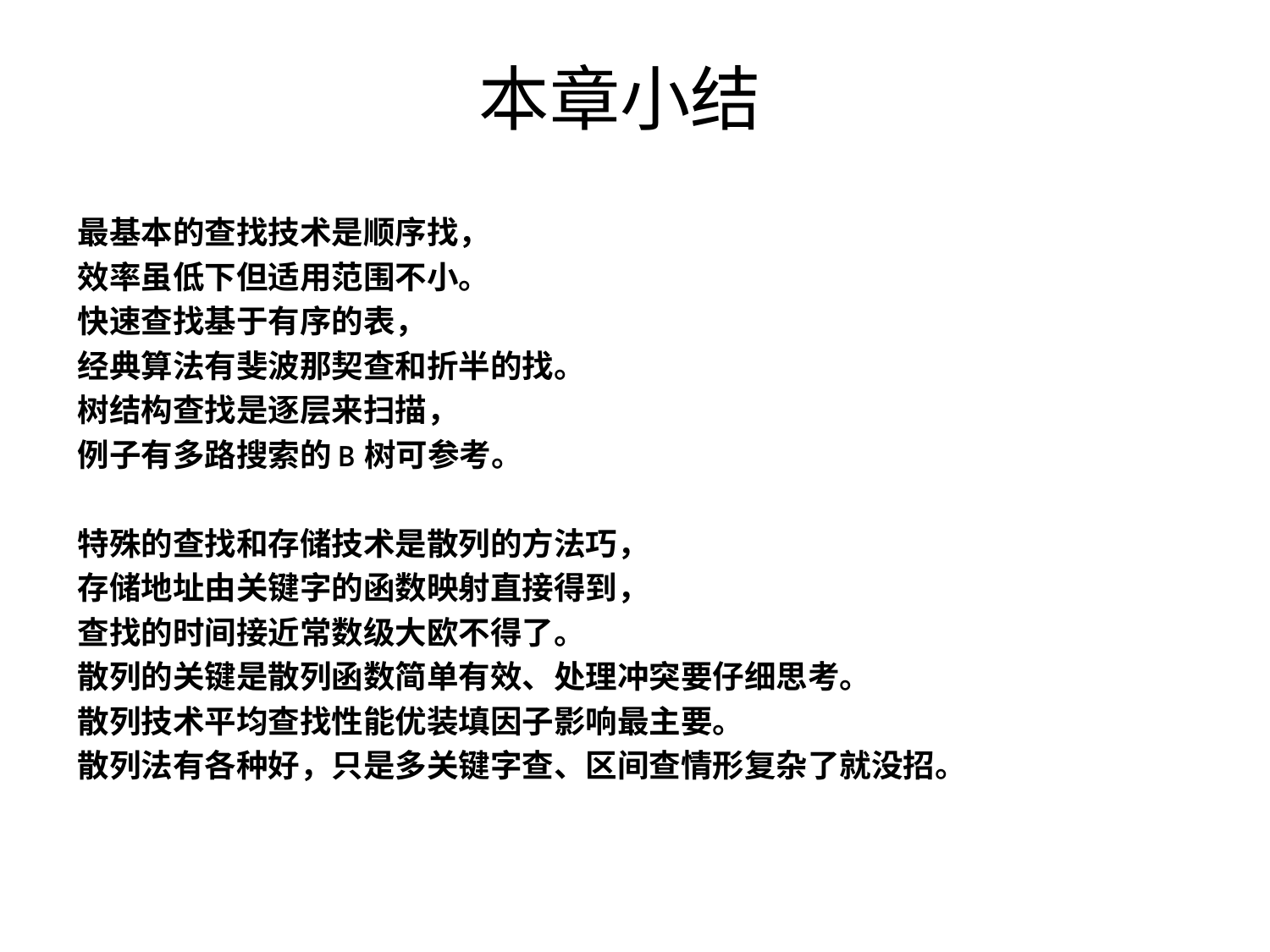

# 本章小结
最基本的查找技术是顺序找，
效率虽低下但适用范围不小。
快速查找基于有序的表，
经典算法有斐波那契查和折半的找。
树结构查找是逐层来扫描，
例子有多路搜索的B树可参考。

特殊的查找和存储技术是散列的方法巧，
存储地址由关键字的函数映射直接得到，
查找的时间接近常数级大欧不得了。
散列的关键是散列函数简单有效、处理冲突要仔细思考。
散列技术平均查找性能优装填因子影响最主要。
散列法有各种好，只是多关键字查、区间查情形复杂了就没招。
95